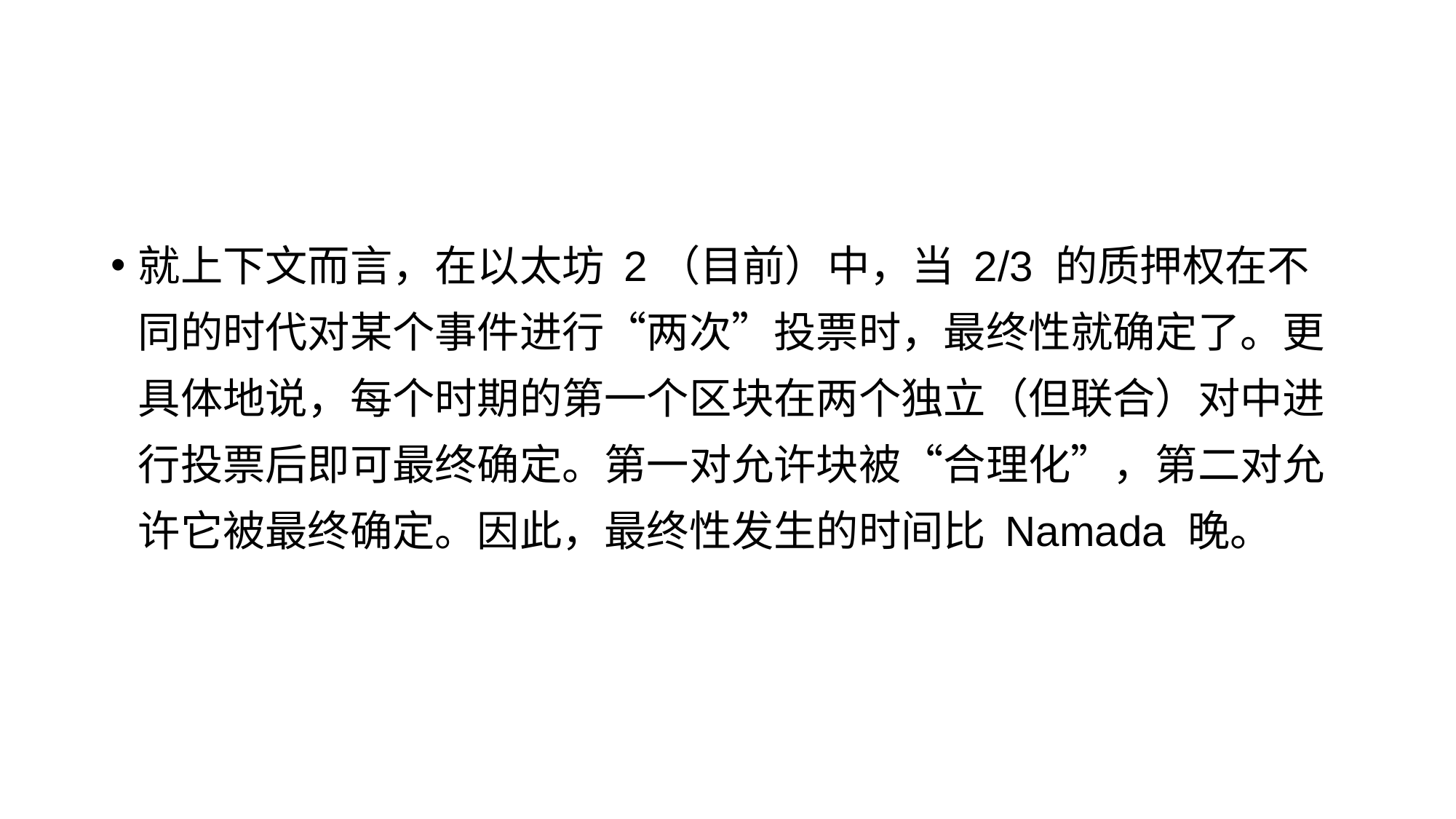

就上下文而言，在以太坊 2（目前）中，当 2/3 的质押权在不同的时代对某个事件进行“两次”投票时，最终性就确定了。更具体地说，每个时期的第一个区块在两个独立（但联合）对中进行投票后即可最终确定。第一对允许块被“合理化”，第二对允许它被最终确定。因此，最终性发生的时间比 Namada 晚。